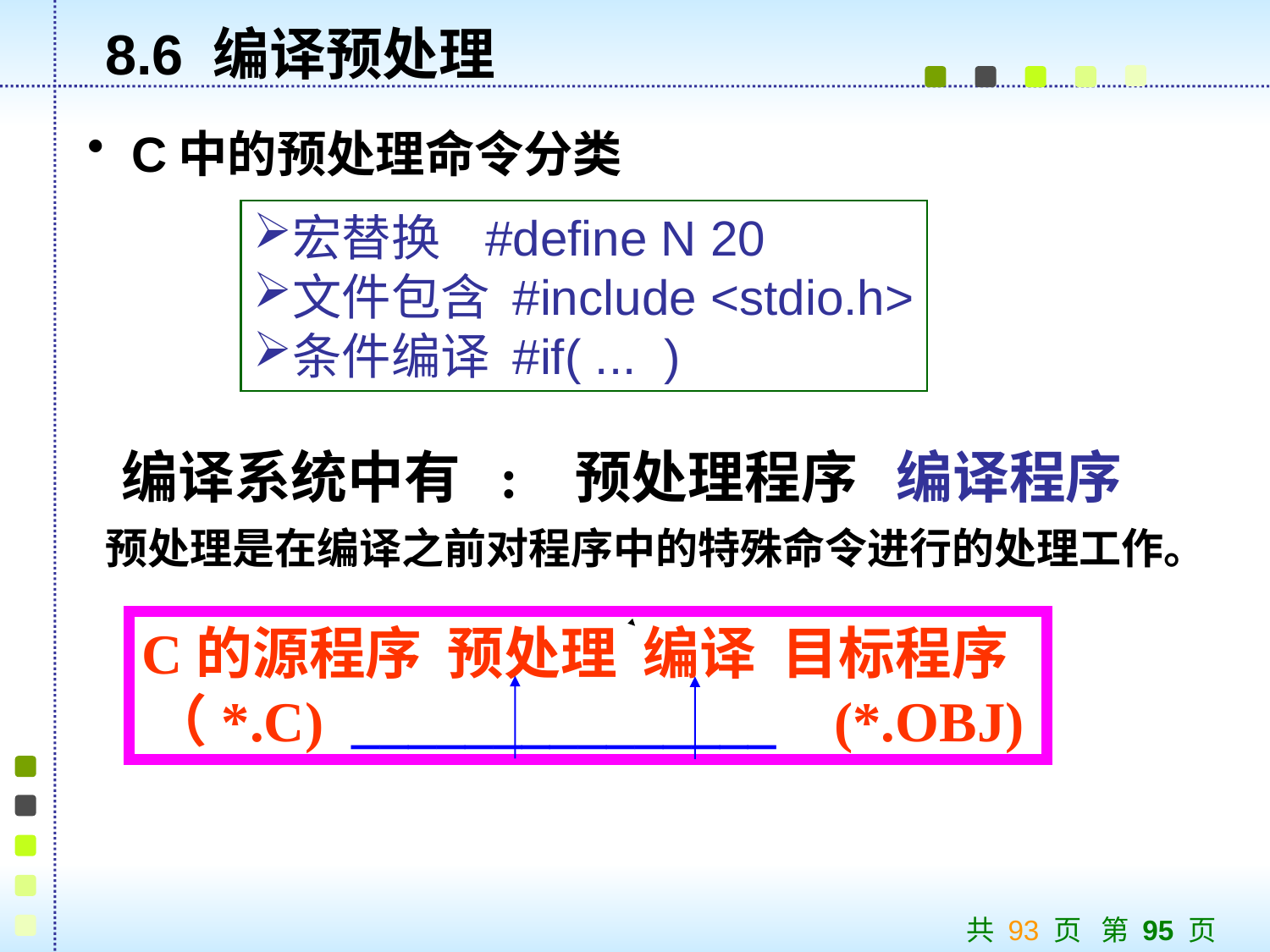

8.6 编译预处理
 C中的预处理命令分类
宏替换   #define N 20
文件包含 #include <stdio.h>
条件编译 #if( ...  )
编译系统中有  :   预处理程序   编译程序
预处理是在编译之前对程序中的特殊命令进行的处理工作。
C的源程序  预处理  编译  目标程序
（*.C)  _______________    (*.OBJ)

共 93 页   第 95 页